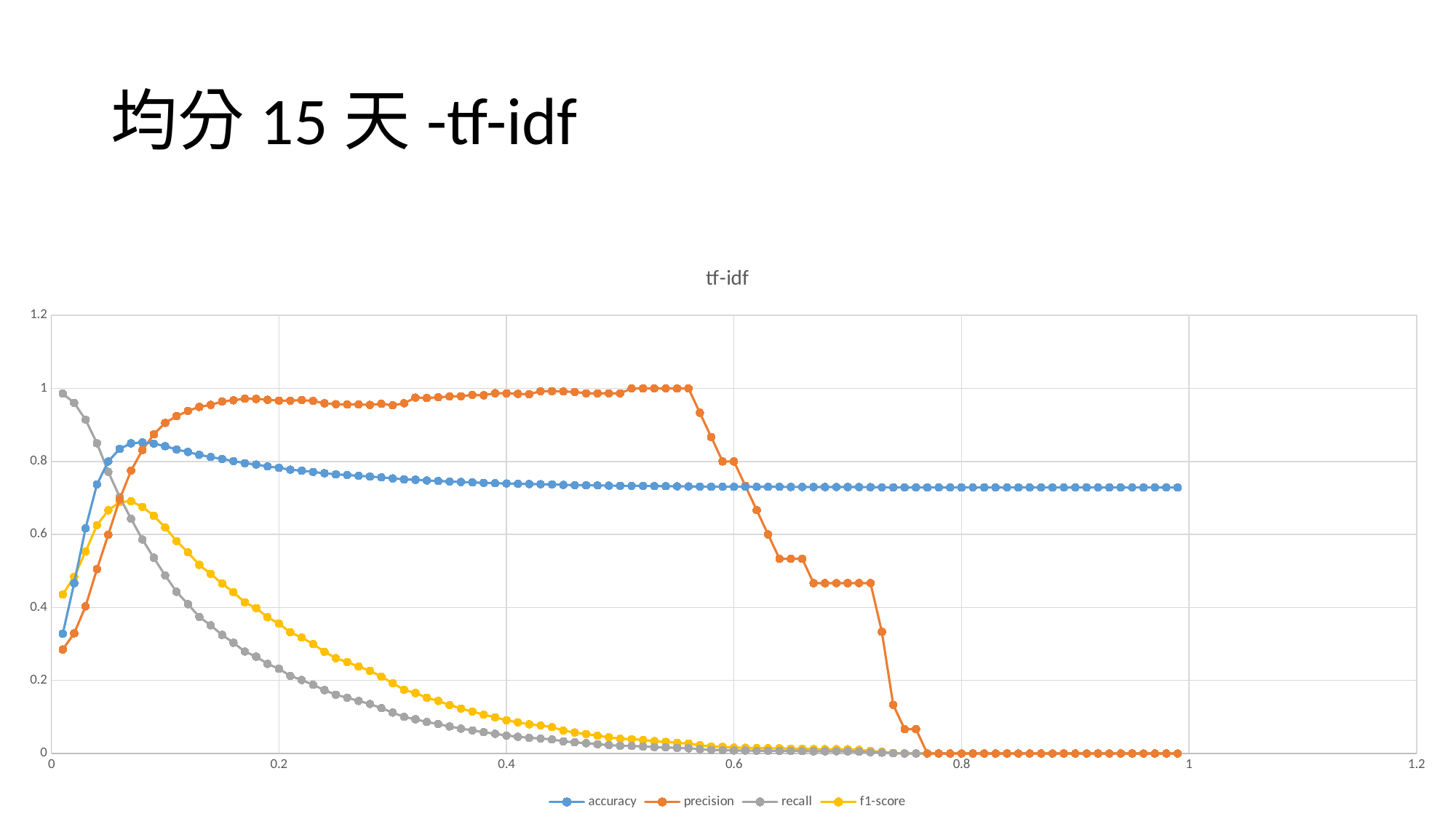

# 均分15天-tf-idf

### Chart: tf-idf

| Category | accuracy | precision | recall | f1-score |
|---|---|---|---|---|